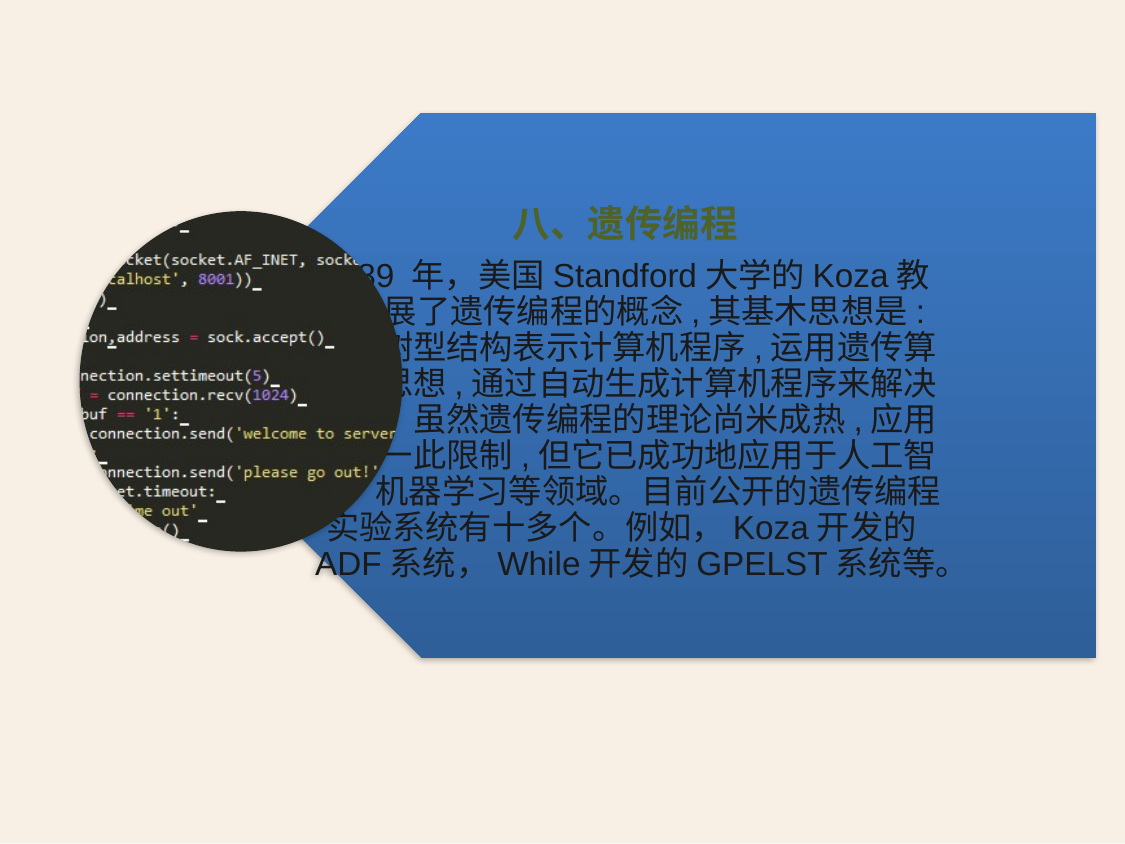

八、遗传编程
1989 年，美国Standford大学的Koza教授发展了遗传编程的概念,其基木思想是:采用树型结构表示计算机程序,运用遗传算法的思想,通过自动生成计算机程序来解决问题。虽然遗传编程的理论尚米成热,应用也有一此限制,但它已成功地应用于人工智能、机器学习等领域。目前公开的遗传编程实验系统有十多个。例如，Koza开发的ADF系统，While开发的GPELST系统等。